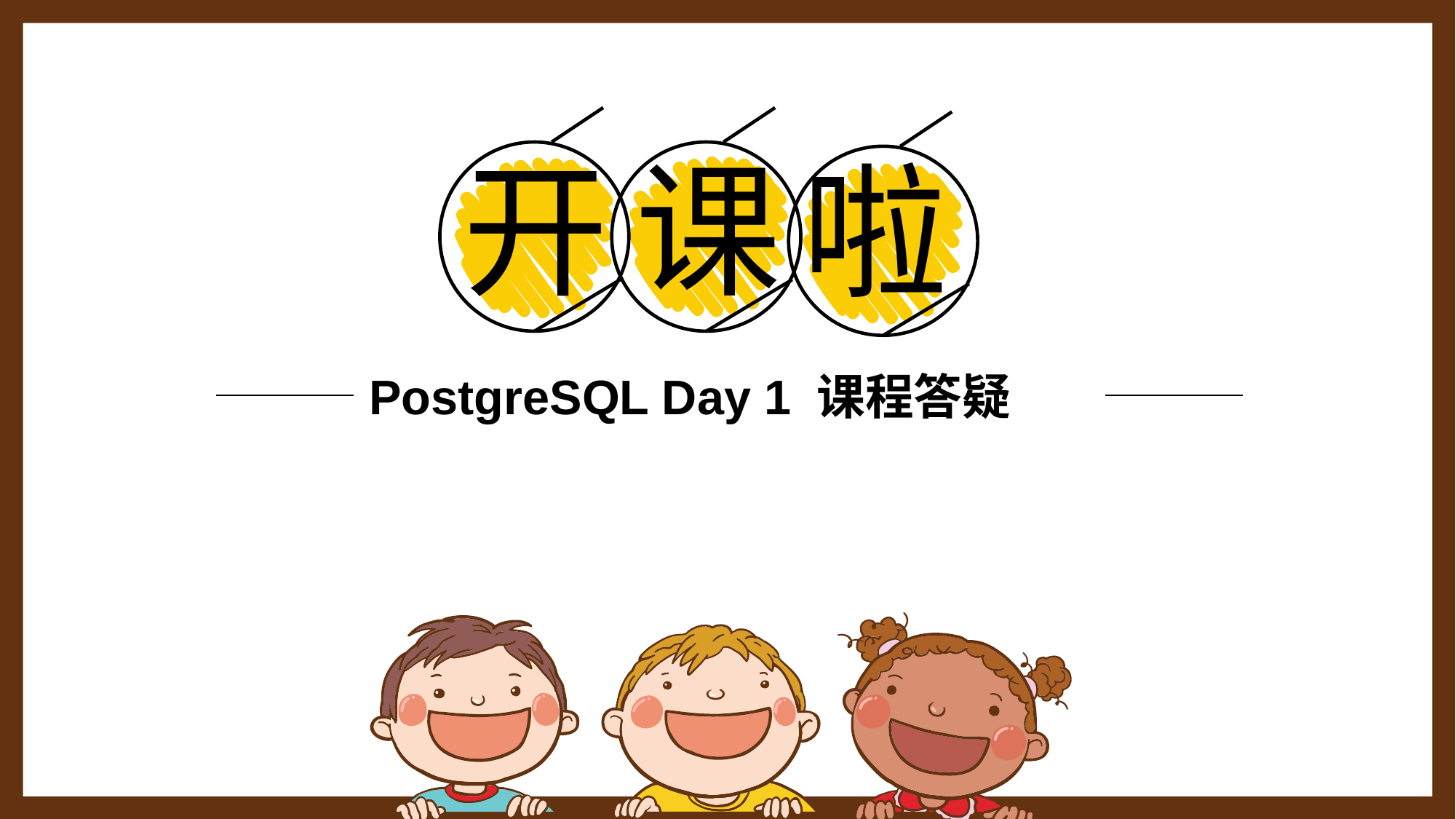

开
课
啦

PostgreSQL Day 1 课程答疑